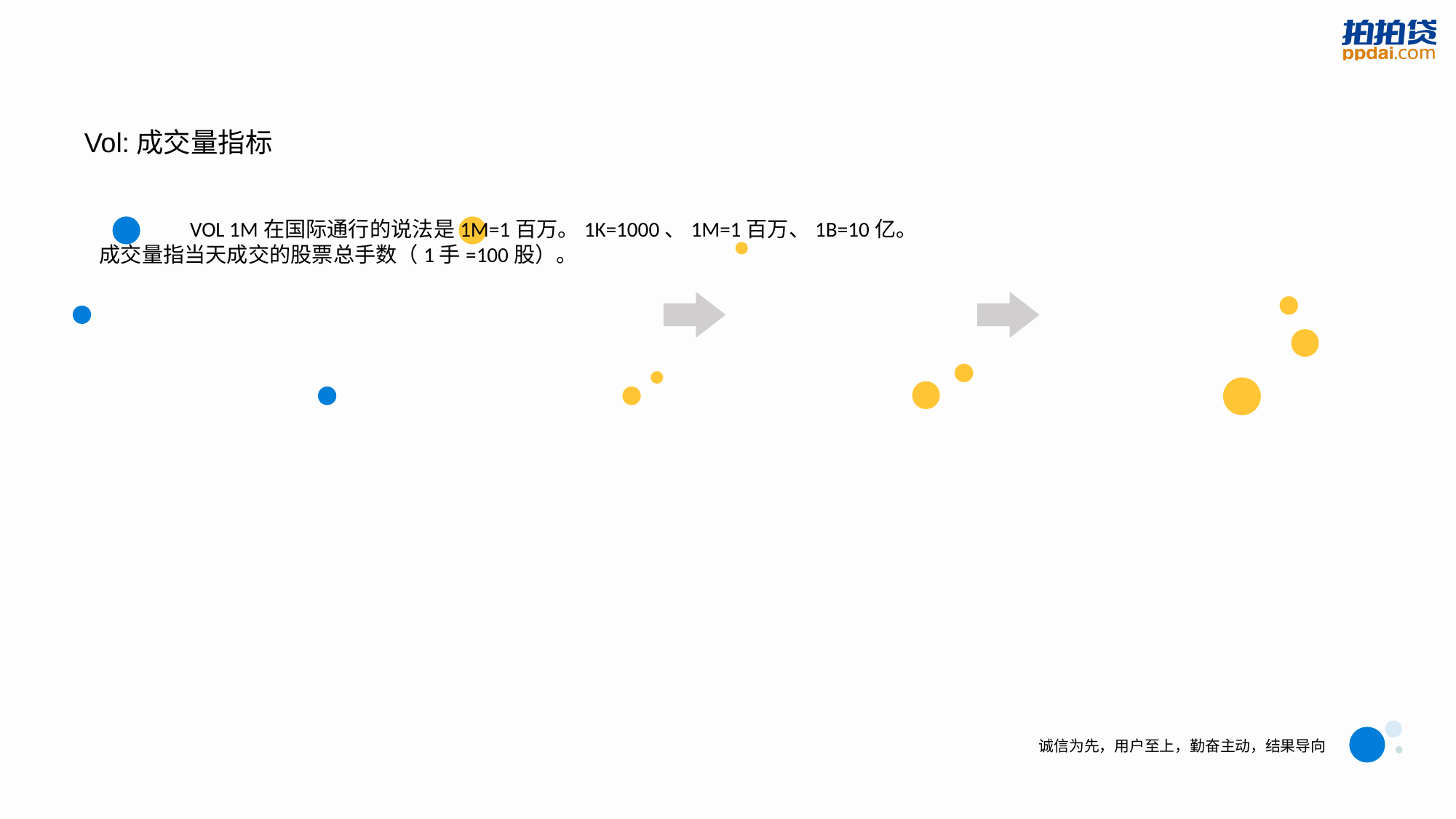

Vol:成交量指标
        　　VOL 1M在国际通行的说法是1M=1百万。1K=1000、1M=1百万、1B=10亿。
成交量指当天成交的股票总手数（1手=100股）。